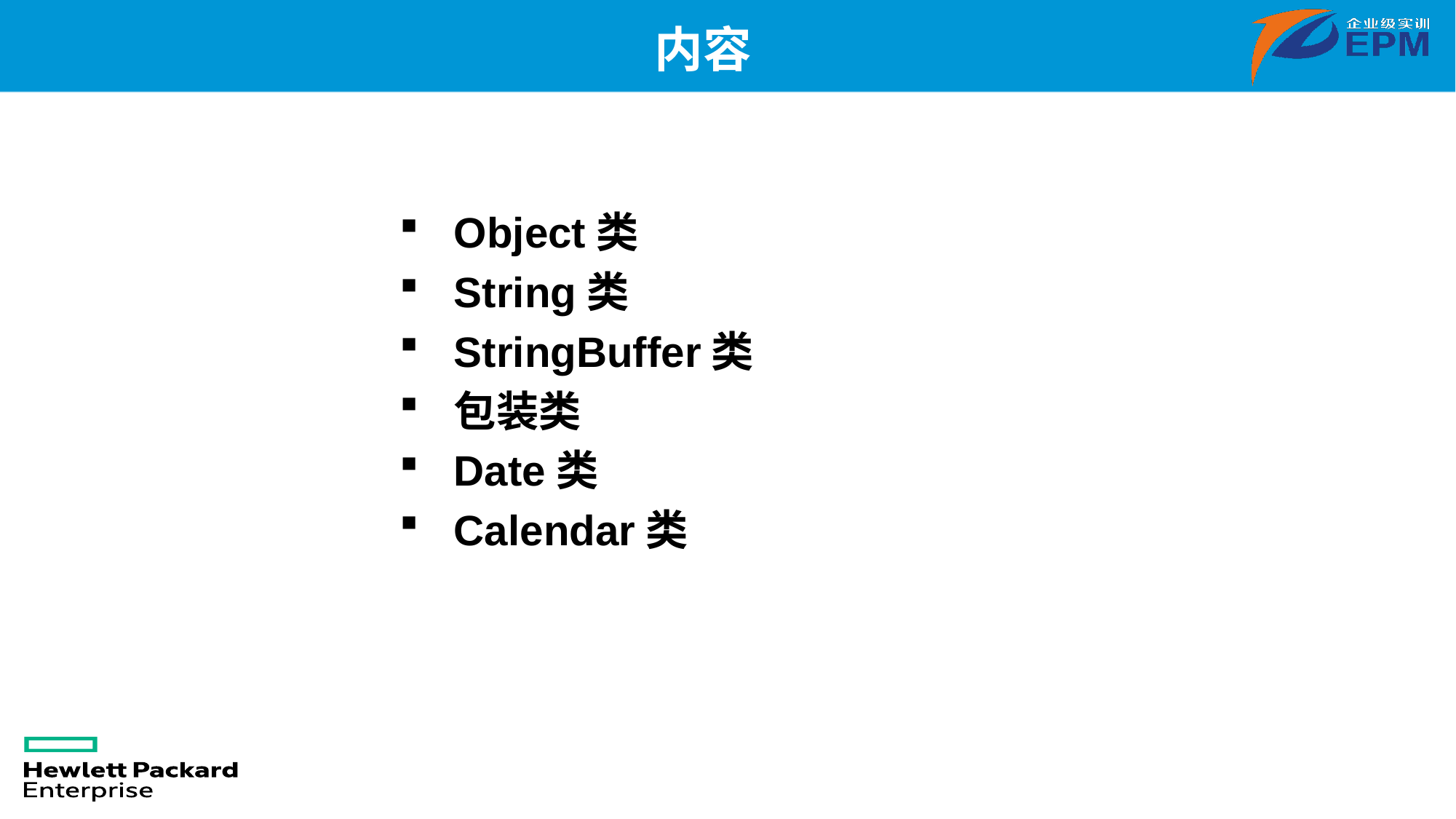

# 内容
Object类
String类
StringBuffer类
包装类
Date类
Calendar类